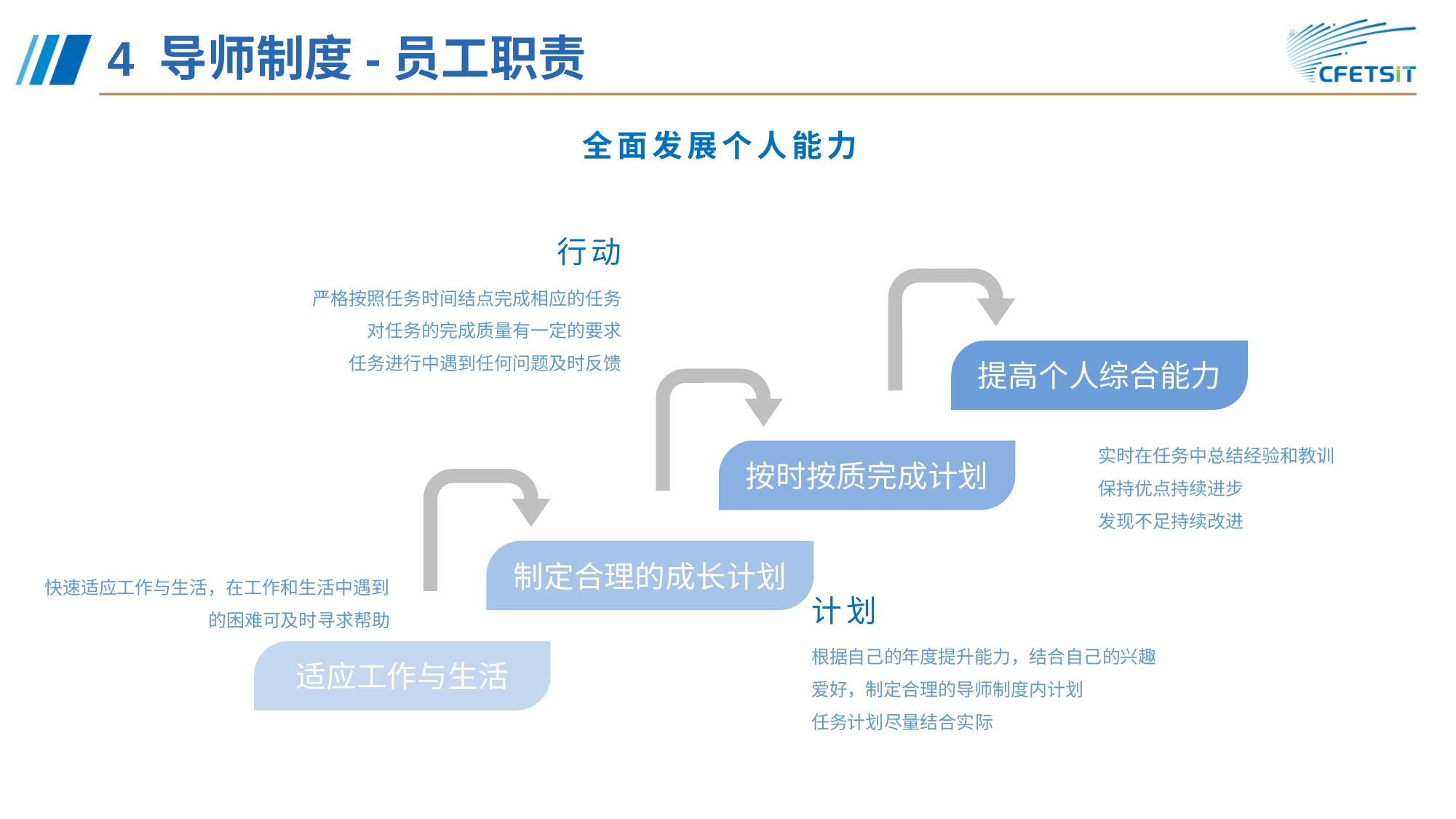

# 4 导师制度-员工职责
全面发展个人能力
行动

严格按照任务时间结点完成相应的任务
对任务的完成质量有一定的要求
任务进行中遇到任何问题及时反馈
提高个人综合能力

实时在任务中总结经验和教训
保持优点持续进步
发现不足持续改进
按时按质完成计划

制定合理的成长计划
快速适应工作与生活，在工作和生活中遇到的困难可及时寻求帮助
计划
根据自己的年度提升能力，结合自己的兴趣爱好，制定合理的导师制度内计划
任务计划尽量结合实际
适应工作与生活